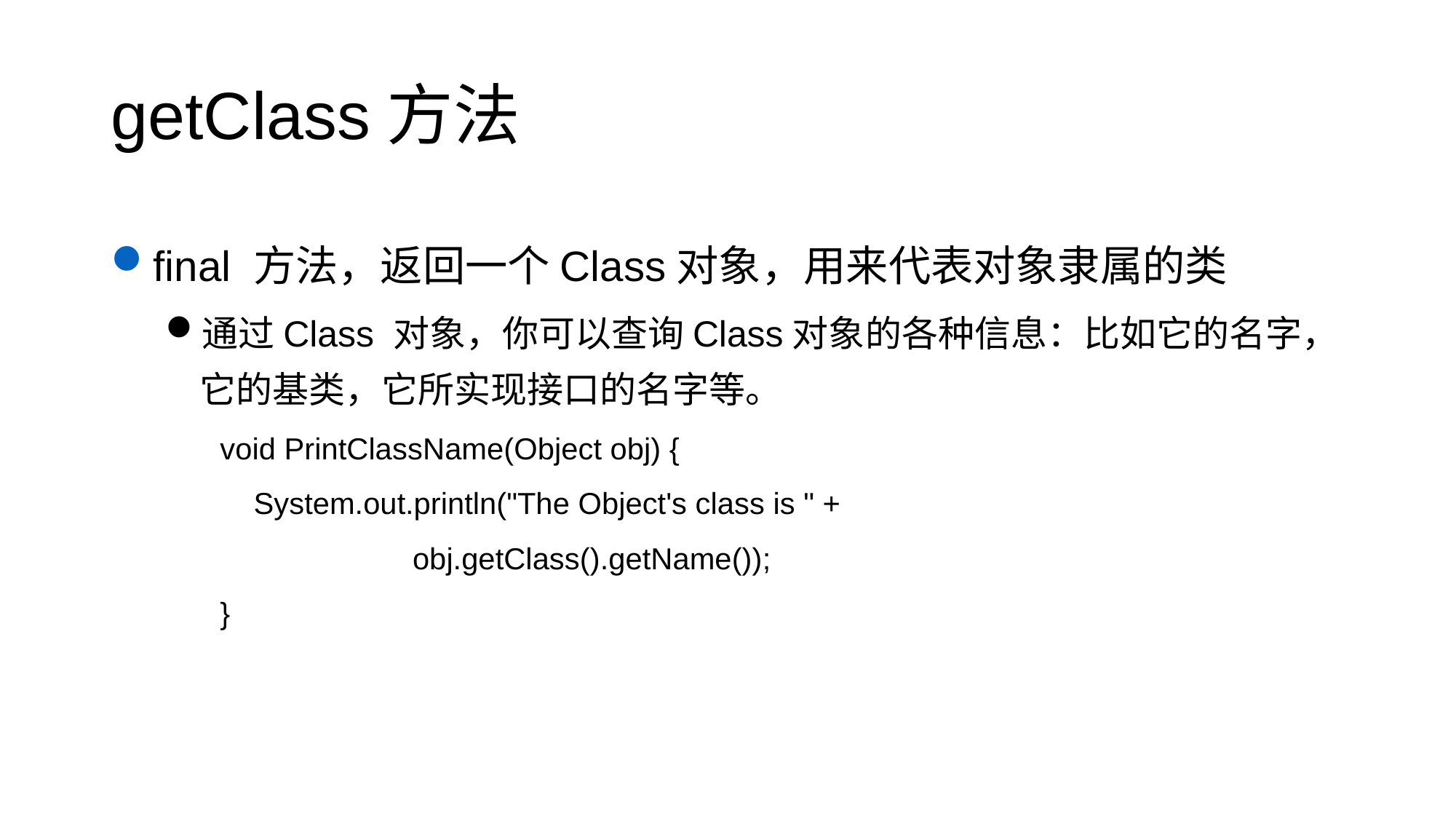

# getClass方法
final 方法，返回一个Class对象，用来代表对象隶属的类
通过Class 对象，你可以查询Class对象的各种信息：比如它的名字，它的基类，它所实现接口的名字等。
void PrintClassName(Object obj) {
    System.out.println("The Object's class is " +
                       obj.getClass().getName());
}